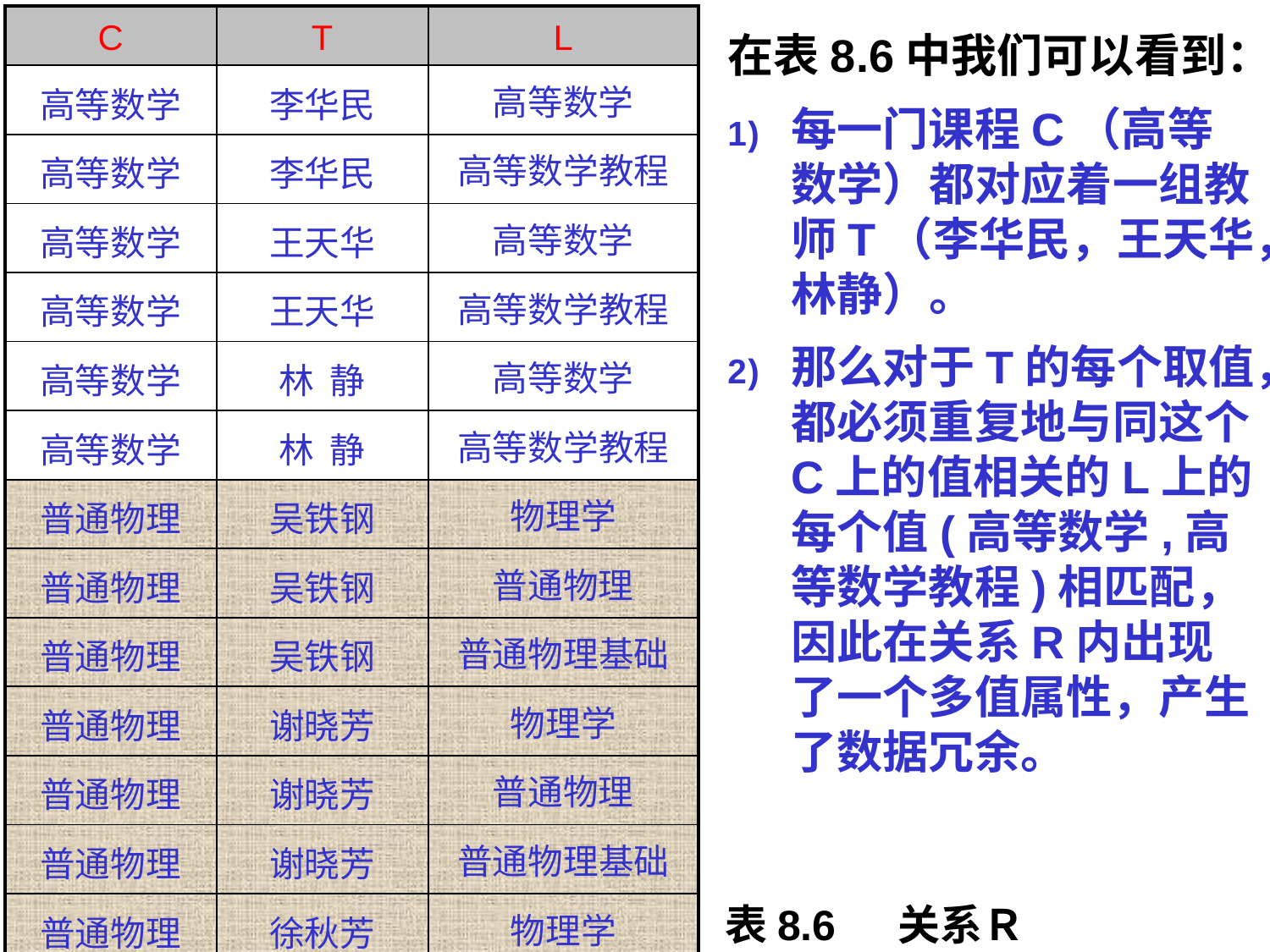

| C | T | L |
| --- | --- | --- |
| 高等数学 | 李华民 | 高等数学 |
| 高等数学 | 李华民 | 高等数学教程 |
| 高等数学 | 王天华 | 高等数学 |
| 高等数学 | 王天华 | 高等数学教程 |
| 高等数学 | 林 静 | 高等数学 |
| 高等数学 | 林 静 | 高等数学教程 |
| 普通物理 | 吴铁钢 | 物理学 |
| 普通物理 | 吴铁钢 | 普通物理 |
| 普通物理 | 吴铁钢 | 普通物理基础 |
| 普通物理 | 谢晓芳 | 物理学 |
| 普通物理 | 谢晓芳 | 普通物理 |
| 普通物理 | 谢晓芳 | 普通物理基础 |
| 普通物理 | 徐秋芳 | 物理学 |
| 普通物理 | 徐秋芳 | 普通物理 |
| 普通物理 | 徐秋芳 | 普通物理基础 |
在表8.6中我们可以看到：
每一门课程C（高等数学）都对应着一组教师T（李华民，王天华，林静）。
那么对于T的每个取值，都必须重复地与同这个C上的值相关的L上的每个值(高等数学,高等数学教程)相匹配，因此在关系R内出现了一个多值属性，产生了数据冗余。
表8.6　 关系Ｒ
134
2007年度-教育部-IBM精品课程-南京大学计算机科学与技术系